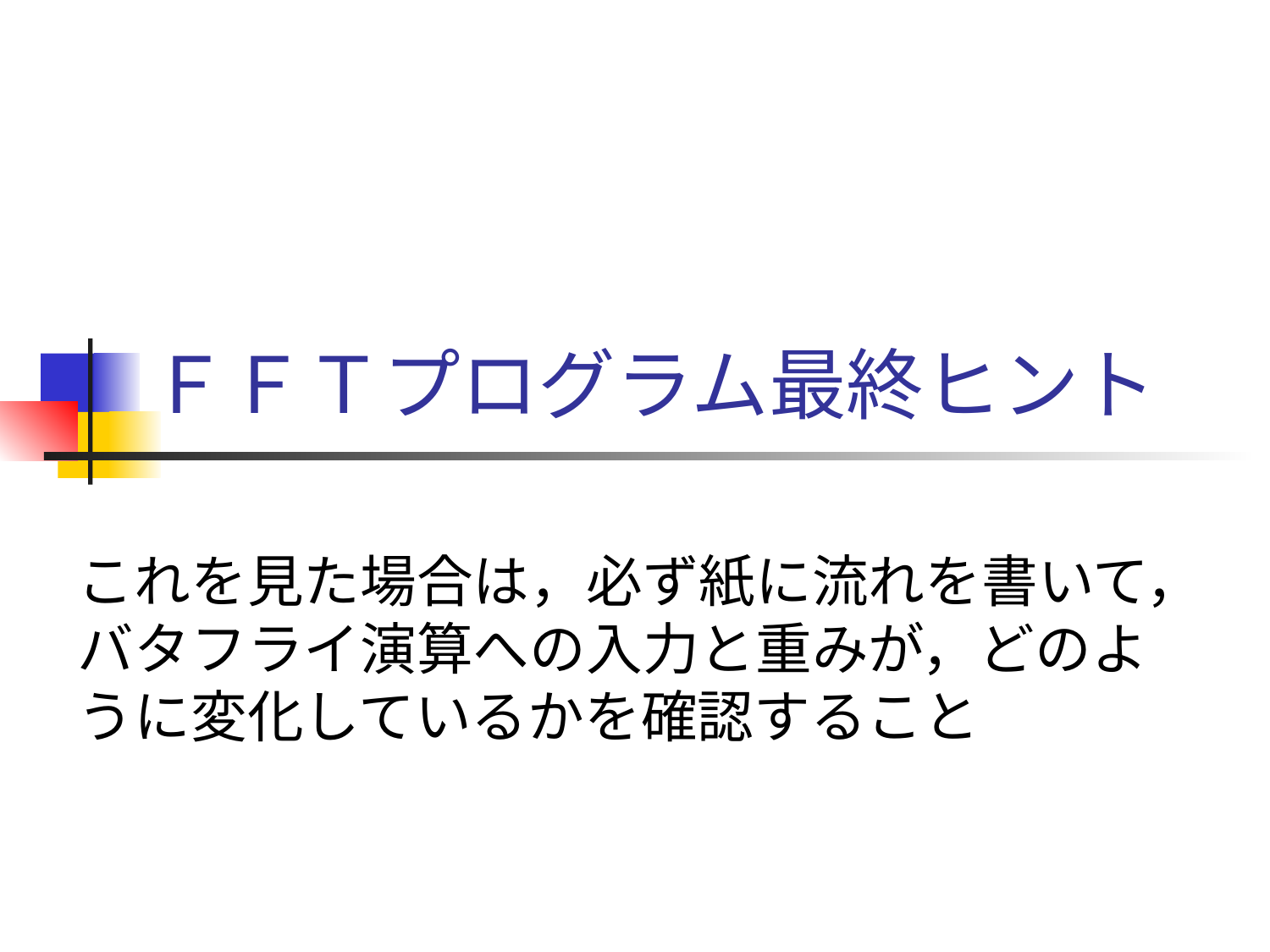

# ＦＦＴプログラム最終ヒント
これを見た場合は，必ず紙に流れを書いて，バタフライ演算への入力と重みが，どのように変化しているかを確認すること